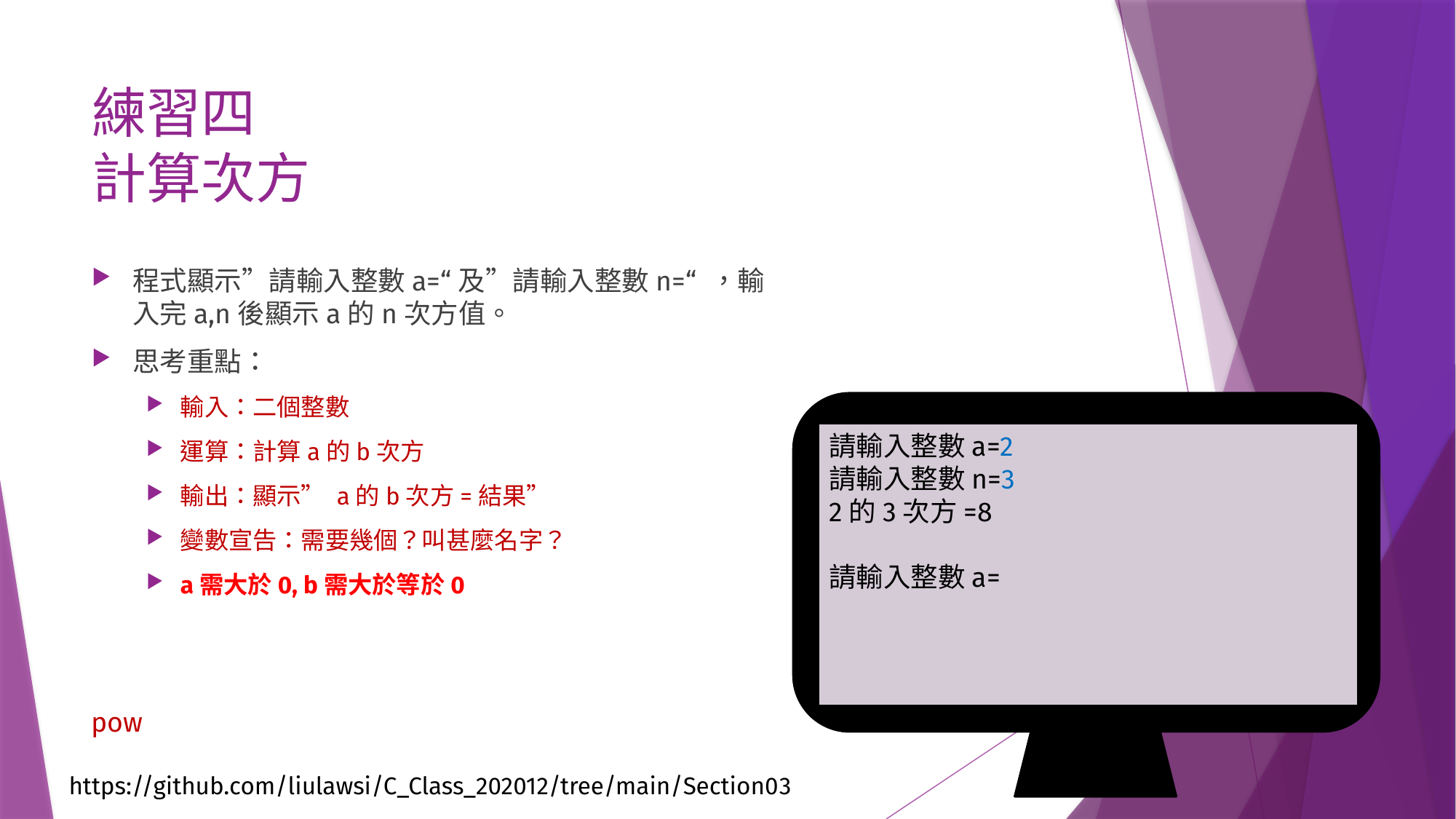

# 練習四 計算次方
程式顯示”請輸入整數a=“及”請輸入整數n=“ ，輸入完a,n後顯示a的n次方值。
思考重點：
輸入：二個整數
運算：計算a的b次方
輸出：顯示” a的b次方=結果”
變數宣告：需要幾個？叫甚麼名字？
a需大於0, b需大於等於0

請輸入整數a=2
請輸入整數n=3
2的3次方=8

請輸入整數a=

pow